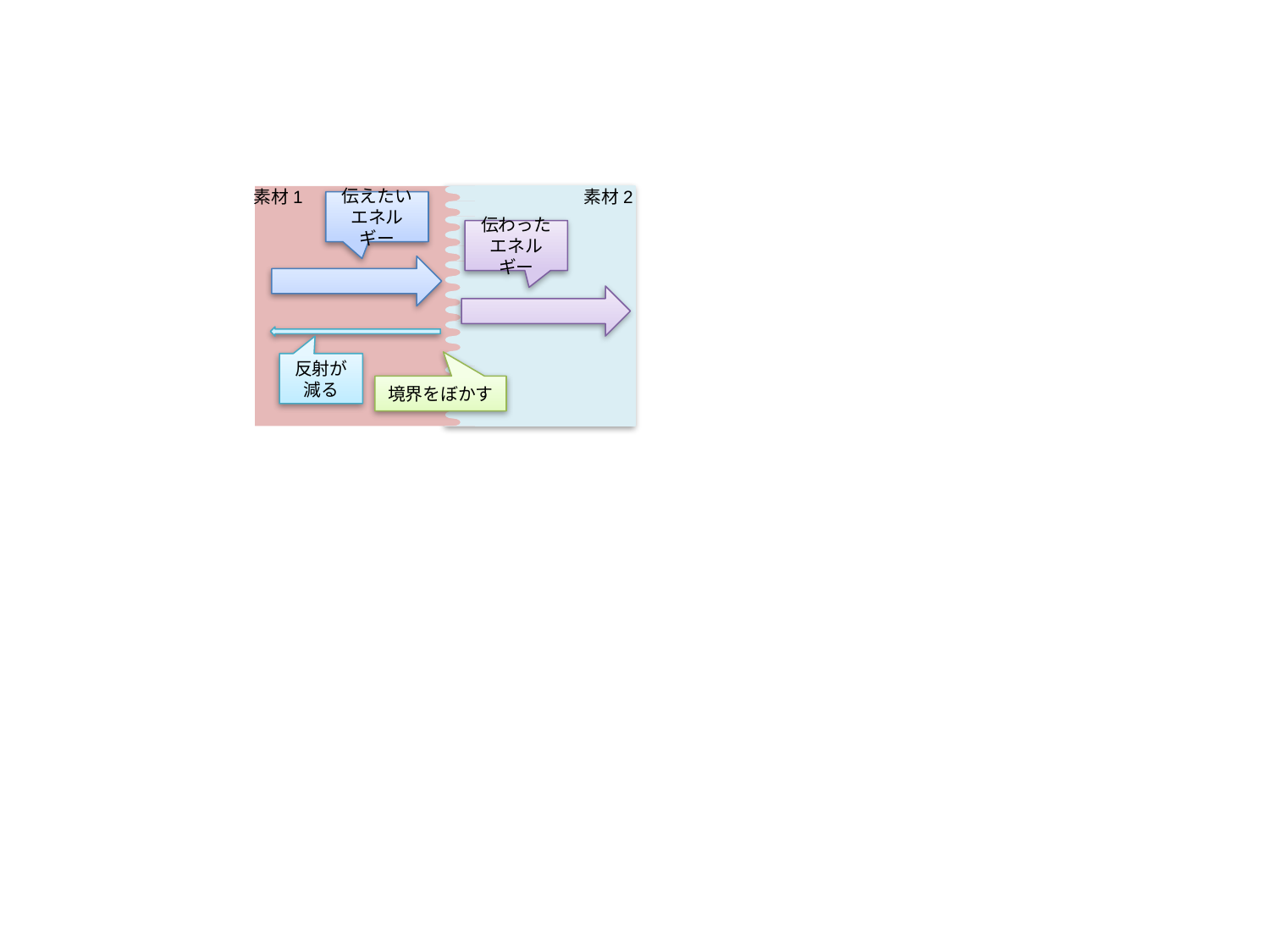

素材1

素材2
伝えたい
エネルギー
伝わった
エネルギー

反射が減る
境界をぼかす